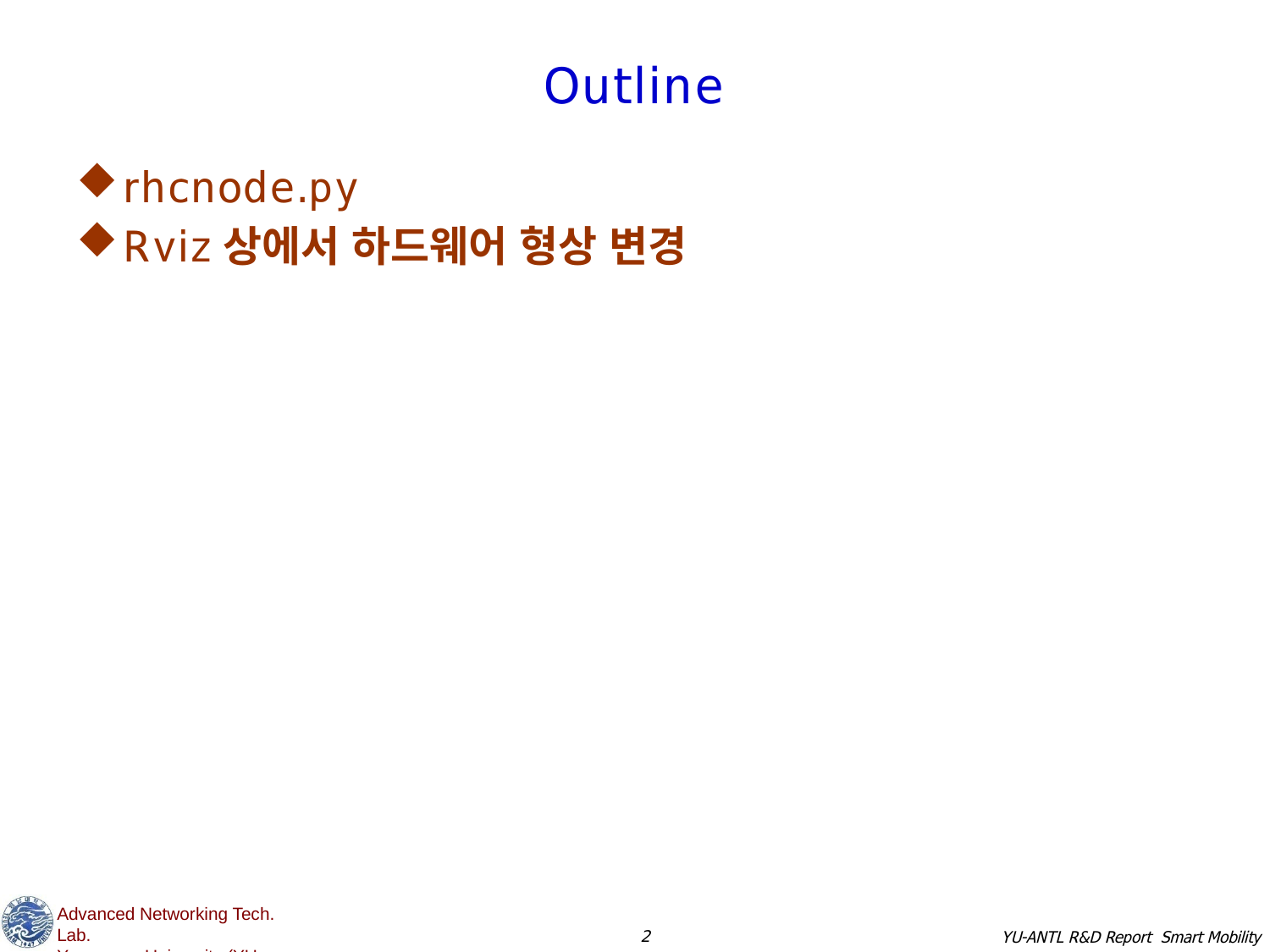

# Outline
rhcnode.py
Rviz상에서 하드웨어 형상 변경